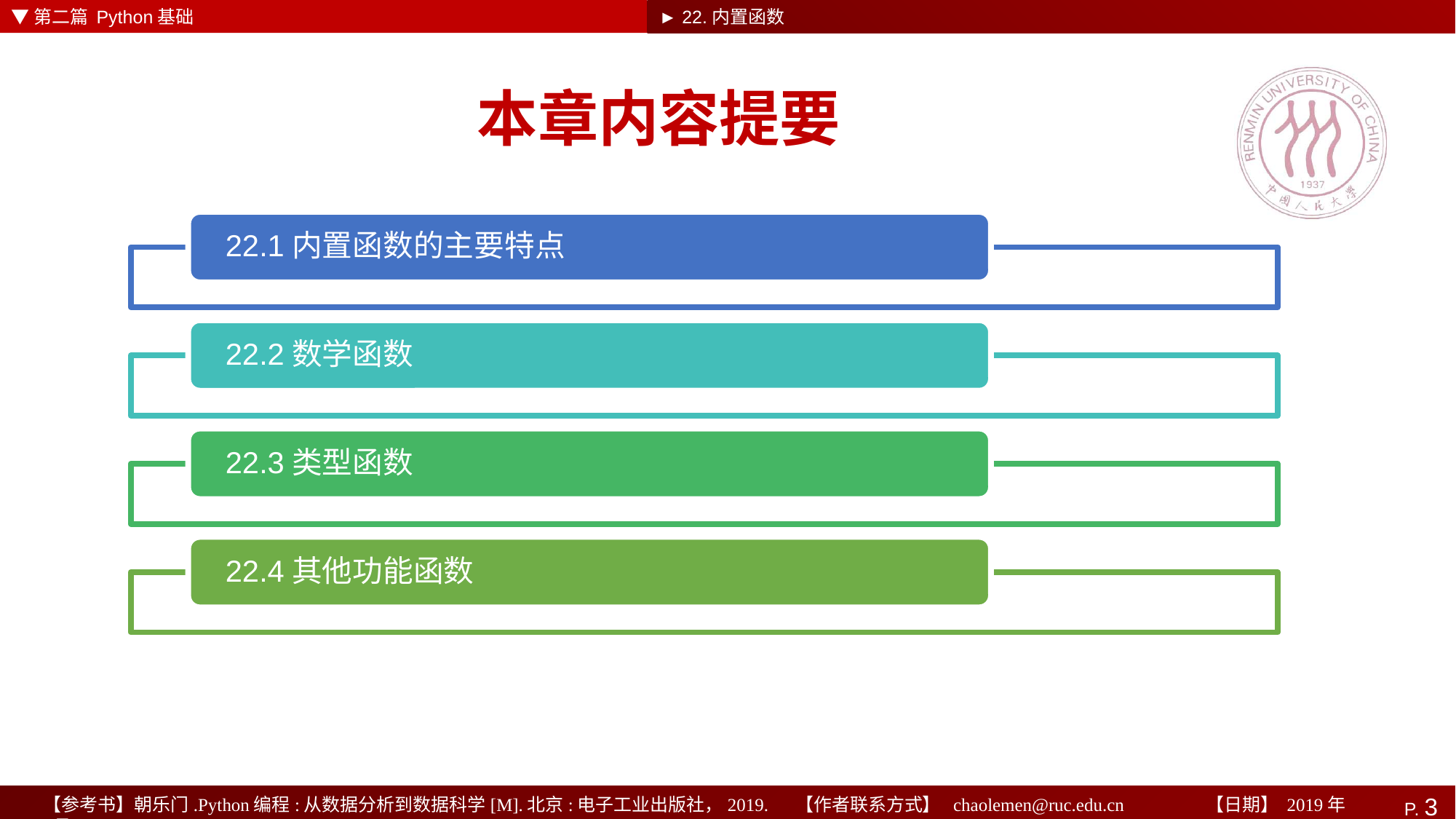

▼第二篇 Python基础
► 22.内置函数
# 本章内容提要
22.1内置函数的主要特点
22.2数学函数
22.3类型函数
22.4其他功能函数